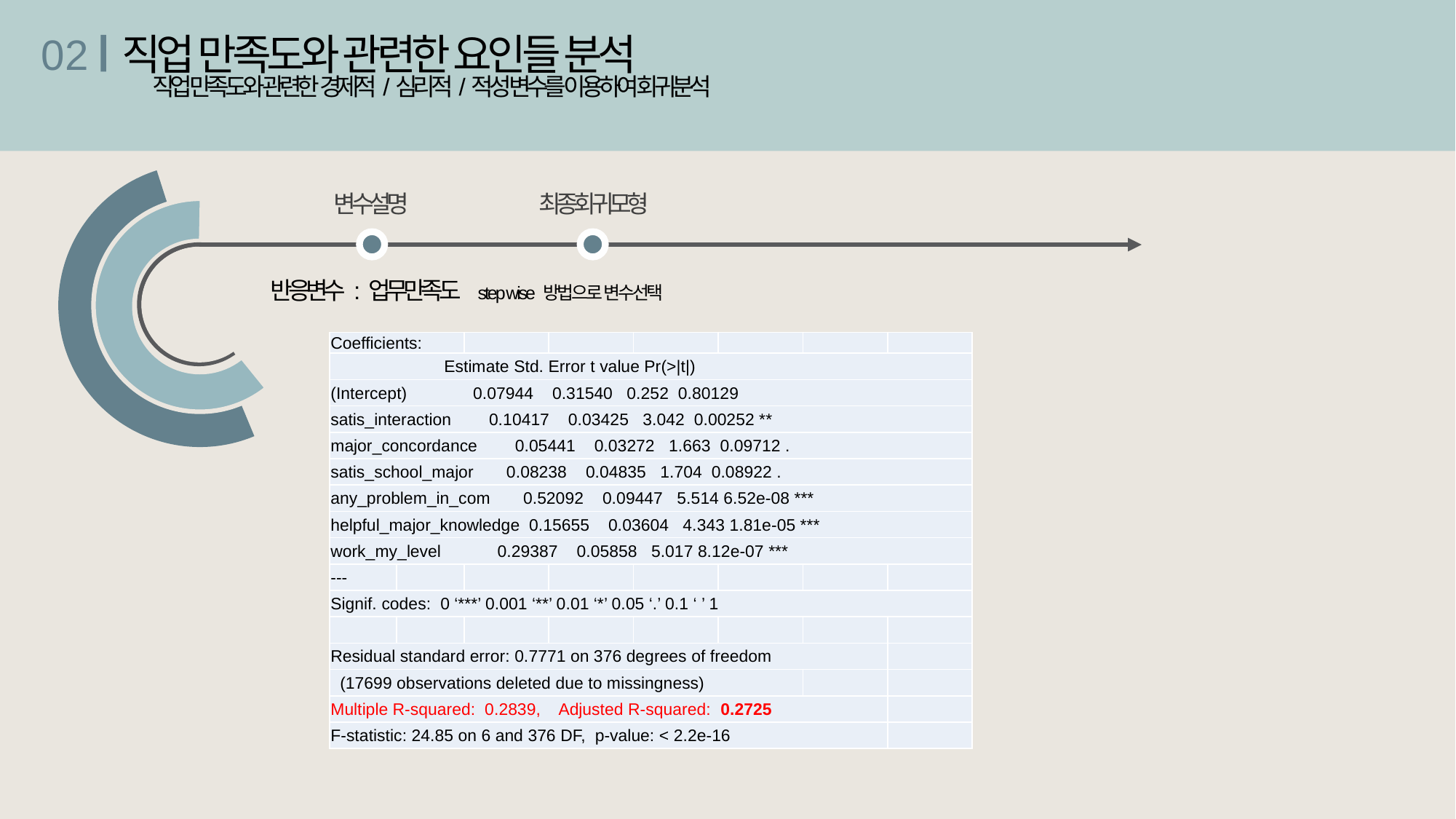

02
직업 만족도와 관련한 요인들 분석

직업 만족도와 관련한  경제적/심리적/적성 변수를 이용하여 회귀분석

변수설명
최종회귀모형

반응변수 : 업무만족도     step wise 방법으로 변수선택
| Coefficients: |  |  |  |  |  |  |  |
| --- | --- | --- | --- | --- | --- | --- | --- |
| Estimate Std. Error t value Pr(>|t|) |  |  |  |  |  |  |  |
| (Intercept) 0.07944 0.31540 0.252 0.80129 |  |  |  |  |  |  |  |
| satis\_interaction 0.10417 0.03425 3.042 0.00252 \*\* |  |  |  |  |  |  |  |
| major\_concordance 0.05441 0.03272 1.663 0.09712 . |  |  |  |  |  |  |  |
| satis\_school\_major 0.08238 0.04835 1.704 0.08922 . |  |  |  |  |  |  |  |
| any\_problem\_in\_com 0.52092 0.09447 5.514 6.52e-08 \*\*\* |  |  |  |  |  |  |  |
| helpful\_major\_knowledge 0.15655 0.03604 4.343 1.81e-05 \*\*\* |  |  |  |  |  |  |  |
| work\_my\_level 0.29387 0.05858 5.017 8.12e-07 \*\*\* |  |  |  |  |  |  |  |
| --- |  |  |  |  |  |  |  |
| Signif. codes: 0 ‘\*\*\*’ 0.001 ‘\*\*’ 0.01 ‘\*’ 0.05 ‘.’ 0.1 ‘ ’ 1 |  |  |  |  |  |  |  |
|  |  |  |  |  |  |  |  |
| Residual standard error: 0.7771 on 376 degrees of freedom |  |  |  |  |  |  |  |
| (17699 observations deleted due to missingness) |  |  |  |  |  |  |  |
| Multiple R-squared: 0.2839, Adjusted R-squared: 0.2725 |  |  |  |  |  |  |  |
| F-statistic: 24.85 on 6 and 376 DF, p-value: < 2.2e-16 |  |  |  |  |  |  |  |